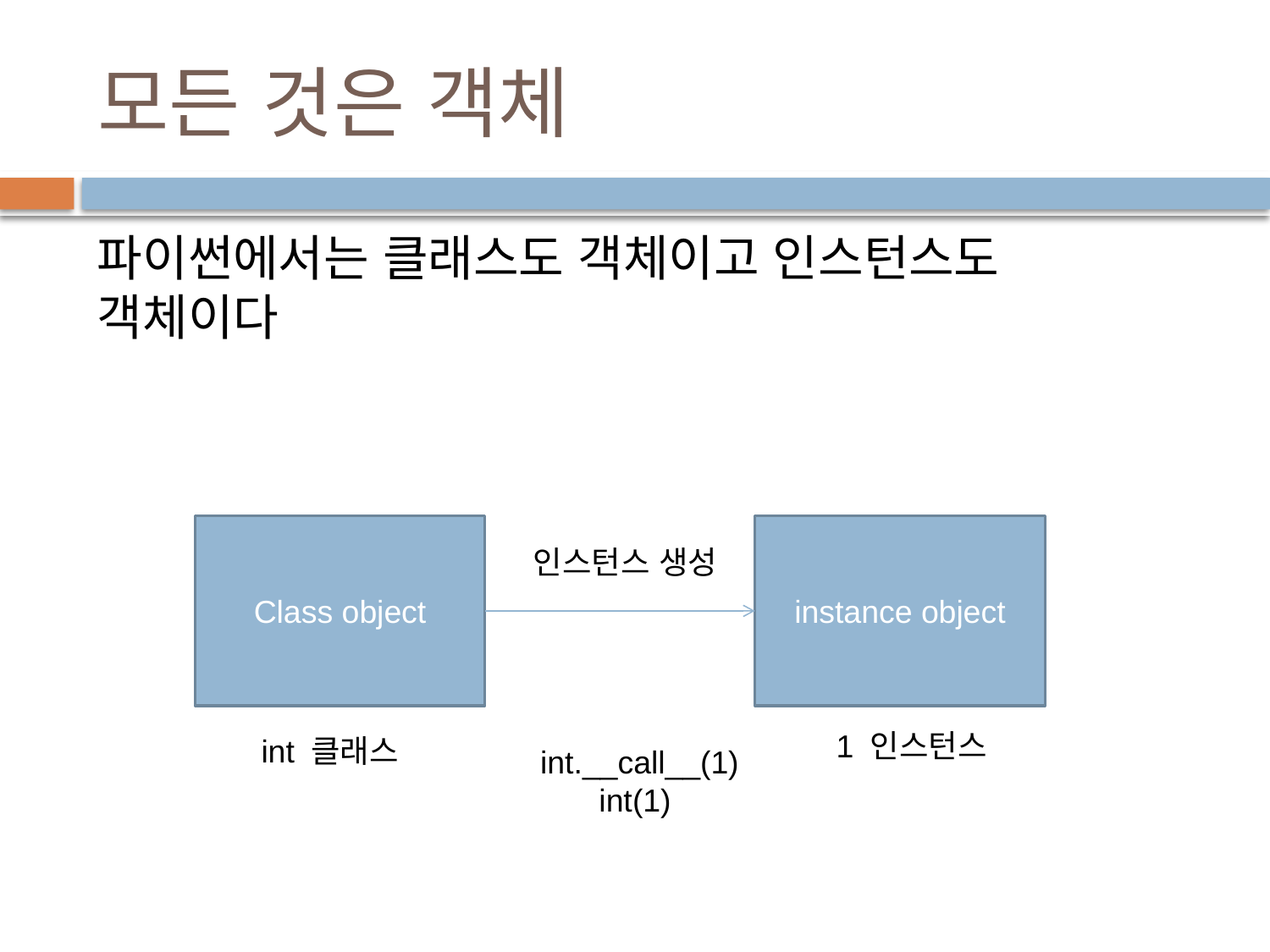

# 모든 것은 객체
파이썬에서는 클래스도 객체이고 인스턴스도 객체이다

Class object
instance object
 인스턴스 생성
1 인스턴스
int 클래스
 int.__call__(1)
int(1)